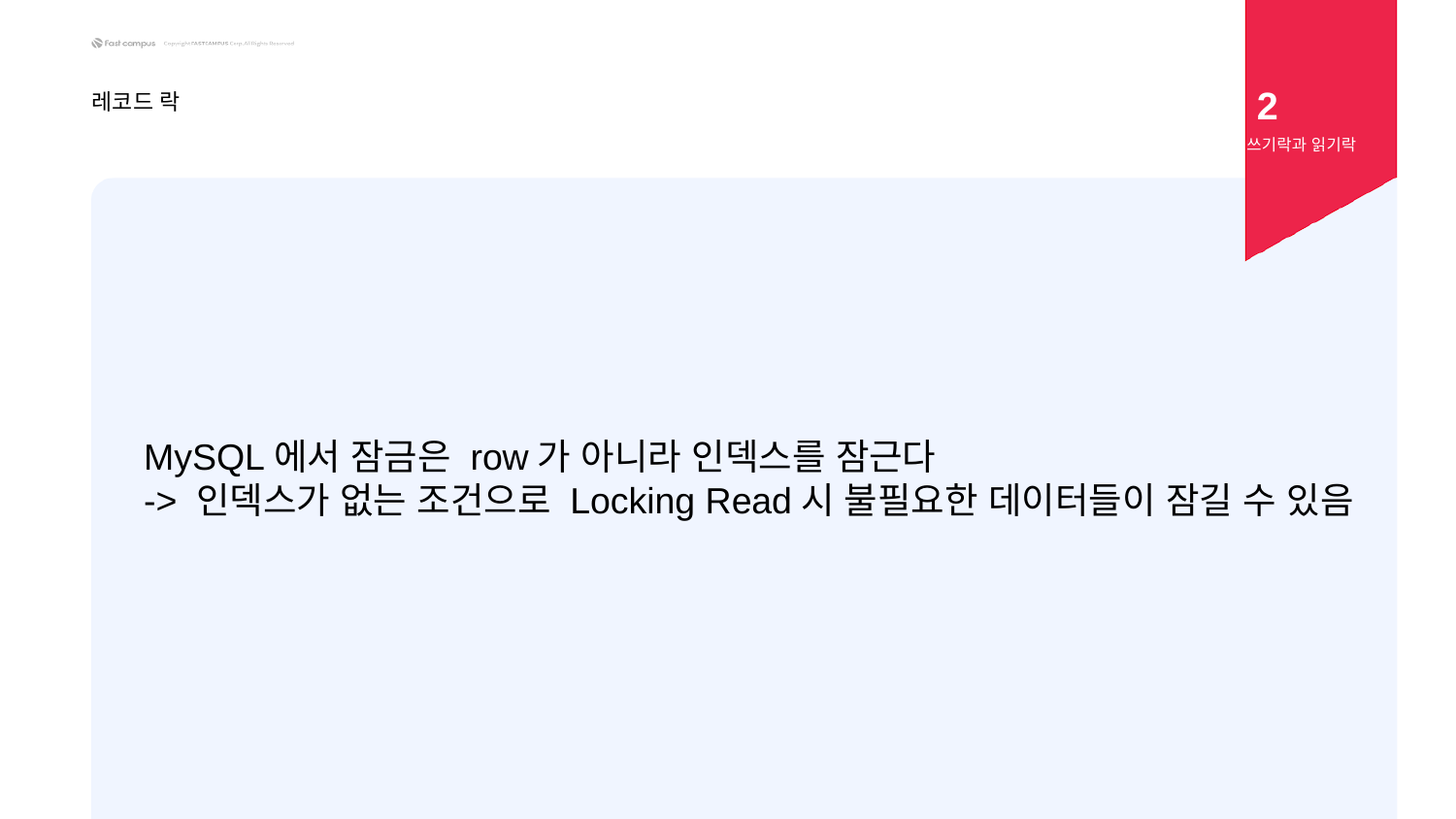

2
레코드 락
쓰기락과 읽기락
MySQL에서 잠금은 row가 아니라 인덱스를 잠근다
-> 인덱스가 없는 조건으로 Locking Read시 불필요한 데이터들이 잠길 수 있음